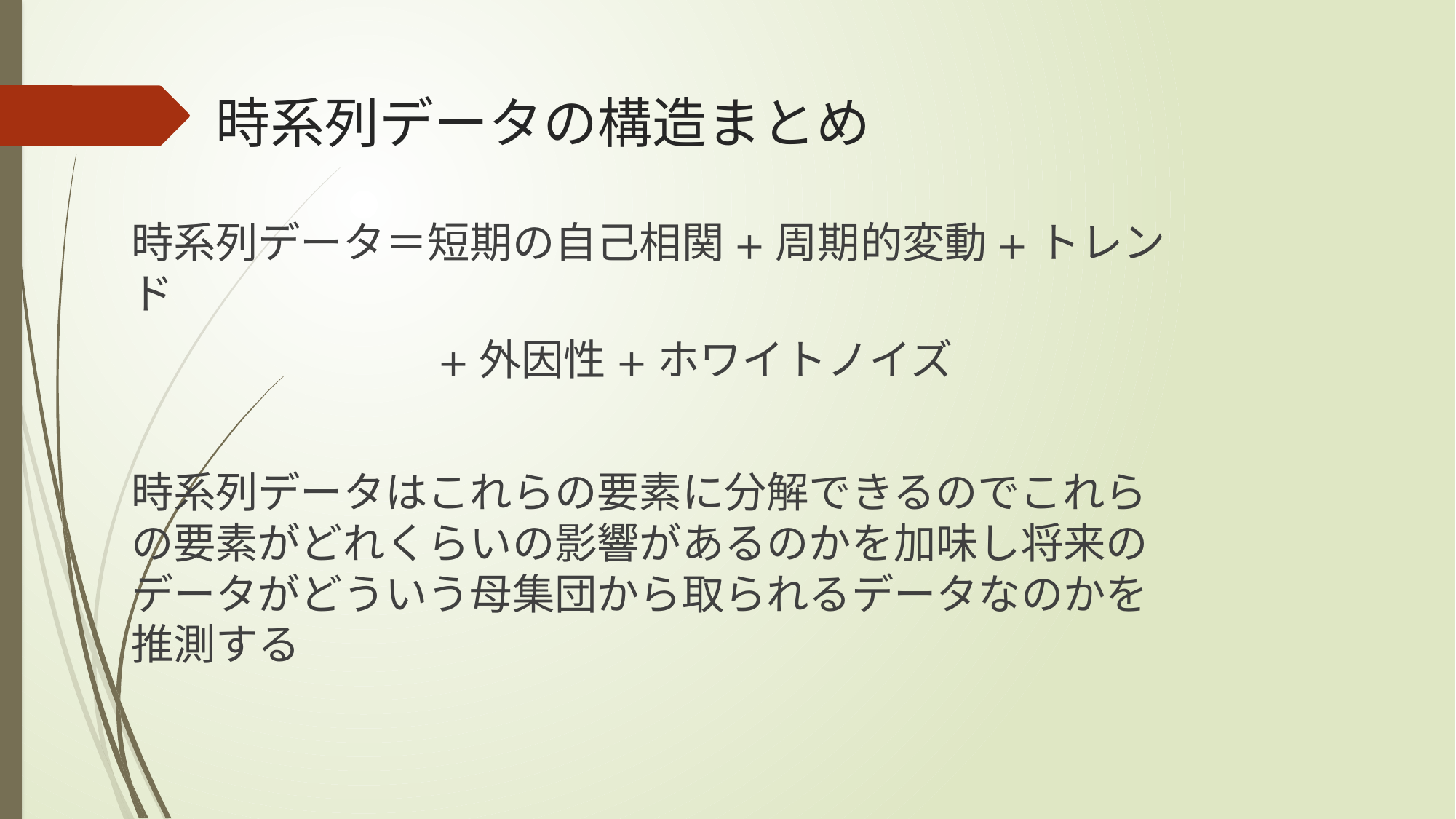

# 時系列データの構造まとめ
時系列データ＝短期の自己相関+周期的変動+トレンド
                          +外因性+ホワイトノイズ

時系列データはこれらの要素に分解できるのでこれらの要素がどれくらいの影響があるのかを加味し将来のデータがどういう母集団から取られるデータなのかを推測する